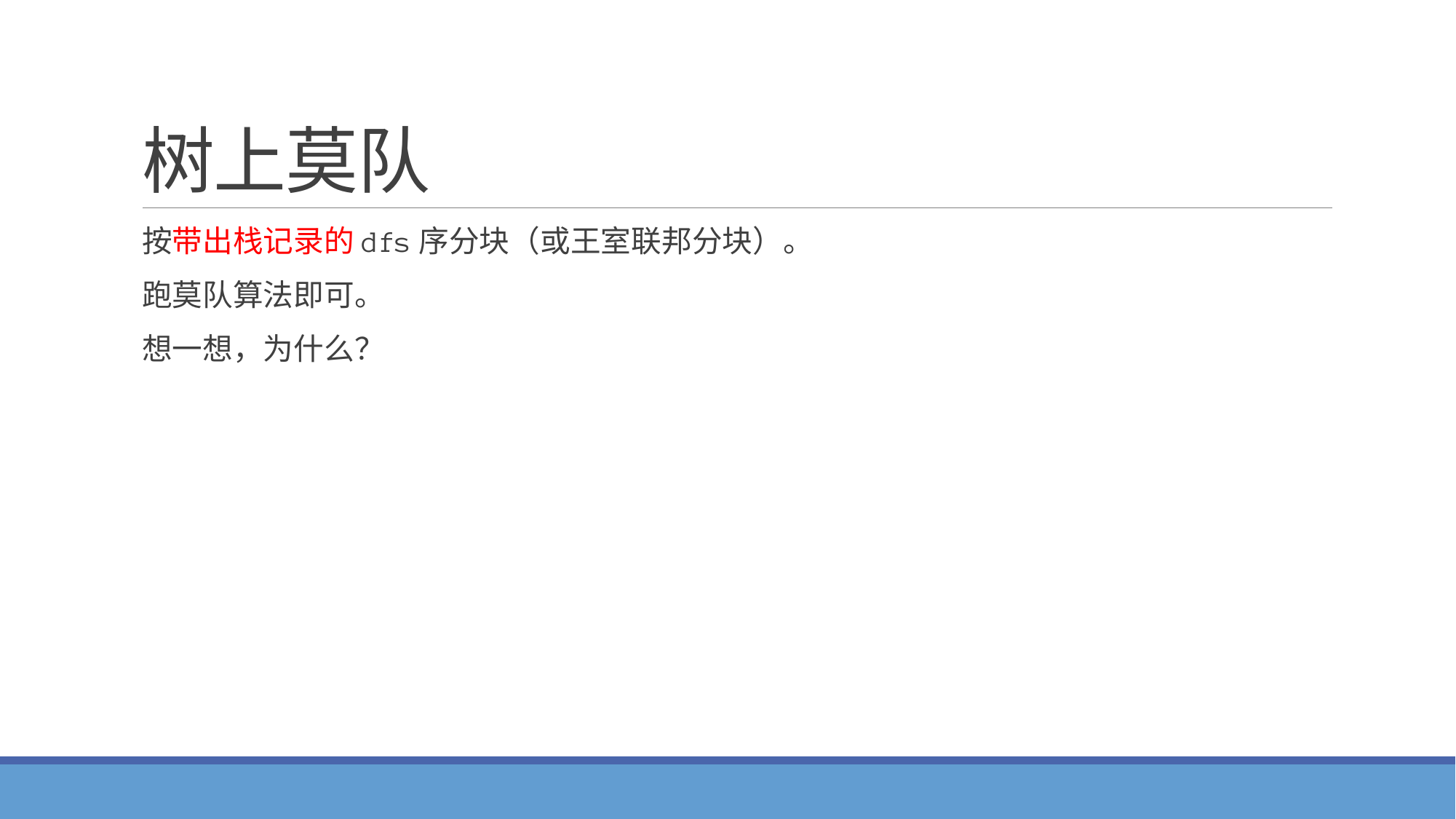

# 树上莫队
按带出栈记录的dfs序分块（或王室联邦分块）。
跑莫队算法即可。
想一想，为什么？